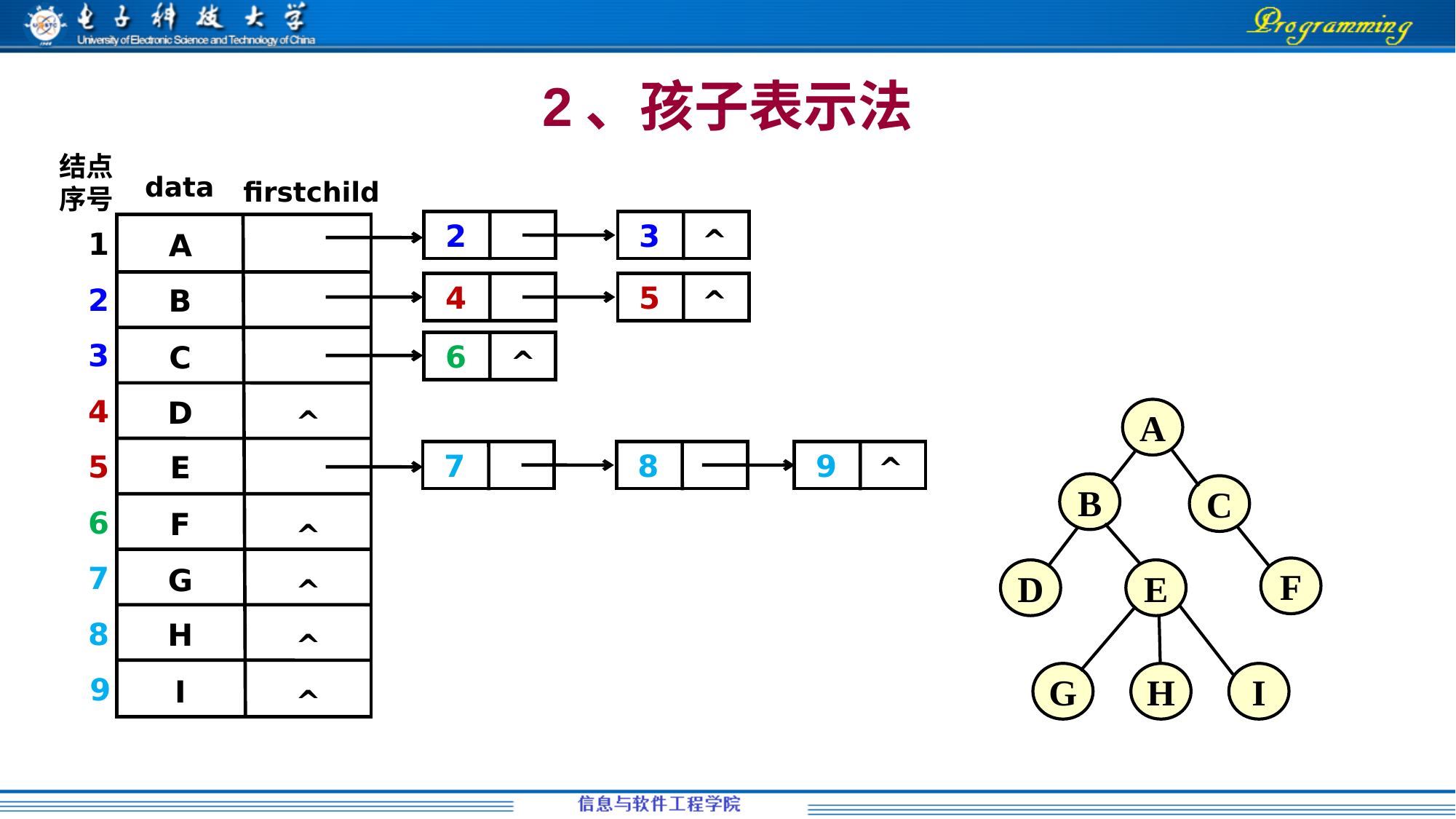

# 2、孩子表示法
结点
序号
data
firstchild

 2

 3

1
2
3
4
5
6
7
8
9
A
B
C
D
E
F
G
H
I
^

 4

 5
^

 6
^

^

 7

 8

 9
^

^

^

^

^
A

B
C

F
D
E

G
H
I